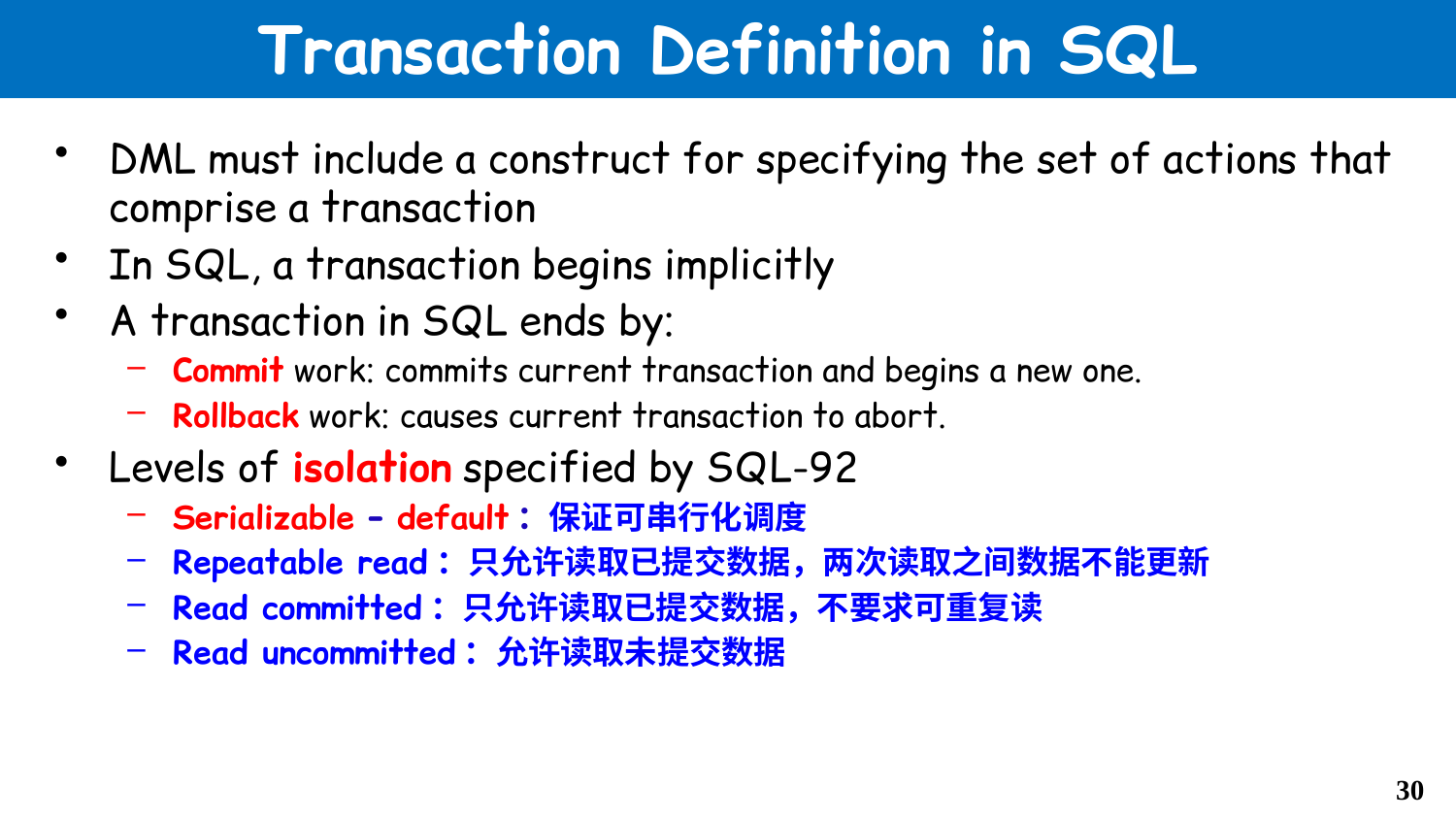

# Transaction Definition in SQL
DML must include a construct for specifying the set of actions that comprise a transaction
In SQL, a transaction begins implicitly
A transaction in SQL ends by:
Commit work: commits current transaction and begins a new one.
Rollback work: causes current transaction to abort.
Levels of isolation specified by SQL-92
Serializable – default：保证可串行化调度
Repeatable read：只允许读取已提交数据，两次读取之间数据不能更新
Read committed：只允许读取已提交数据，不要求可重复读
Read uncommitted：允许读取未提交数据